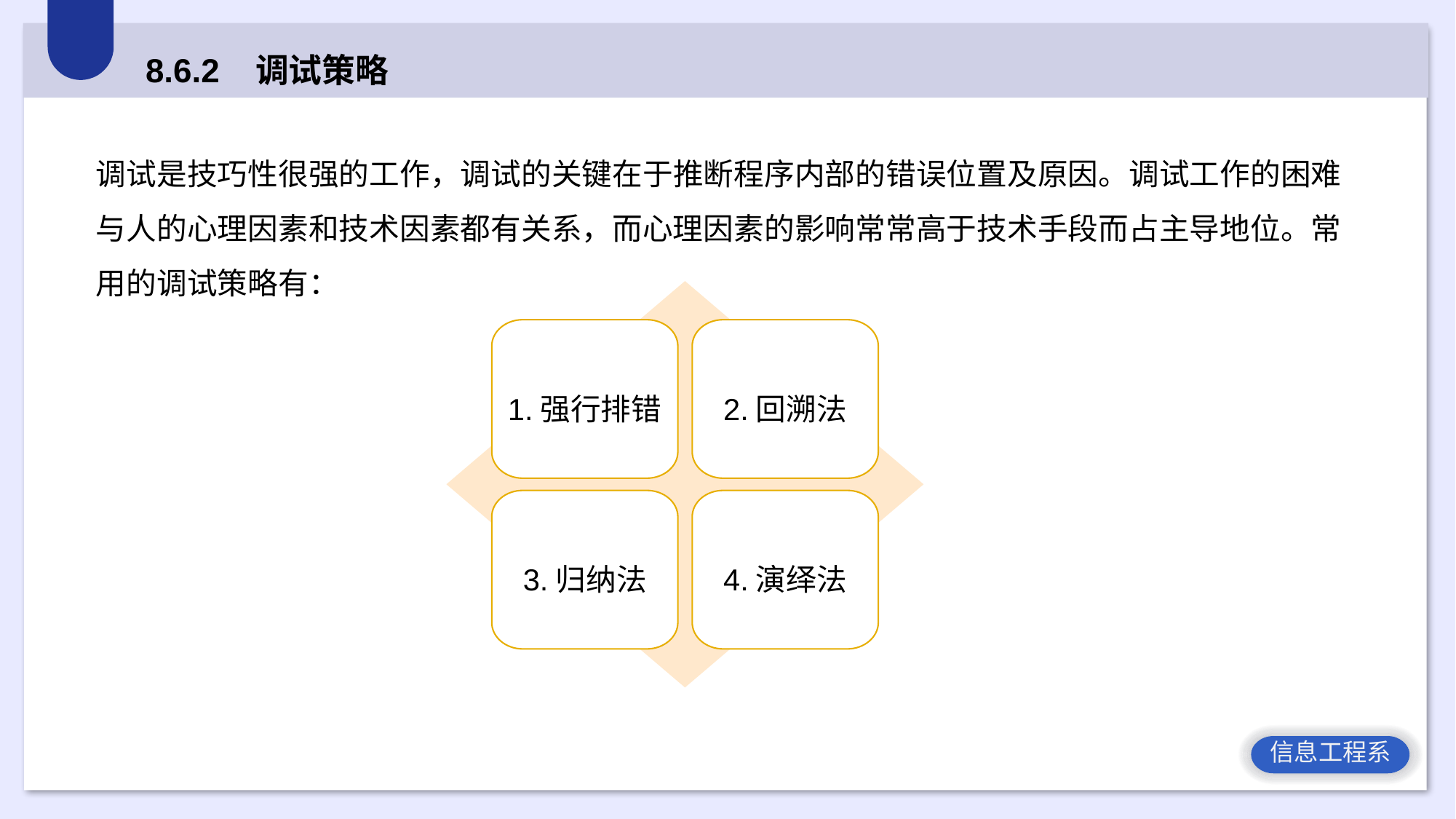

8.6.2   调试策略
调试是技巧性很强的工作，调试的关键在于推断程序内部的错误位置及原因。调试工作的困难与人的心理因素和技术因素都有关系，而心理因素的影响常常高于技术手段而占主导地位。常用的调试策略有：

1.强行排错
2.回溯法
3.归纳法
4.演绎法